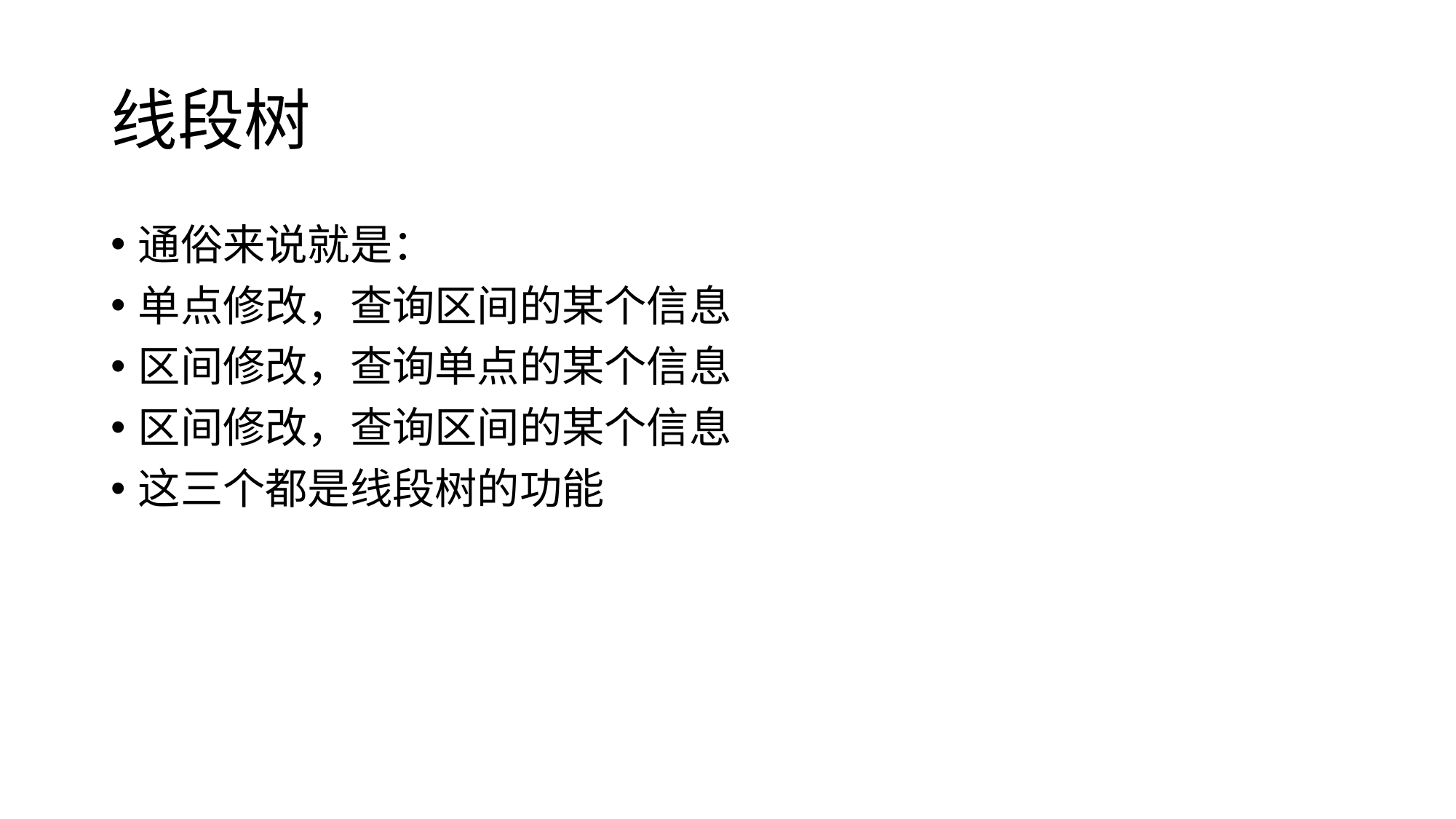

# 线段树
通俗来说就是：
单点修改，查询区间的某个信息
区间修改，查询单点的某个信息
区间修改，查询区间的某个信息
这三个都是线段树的功能